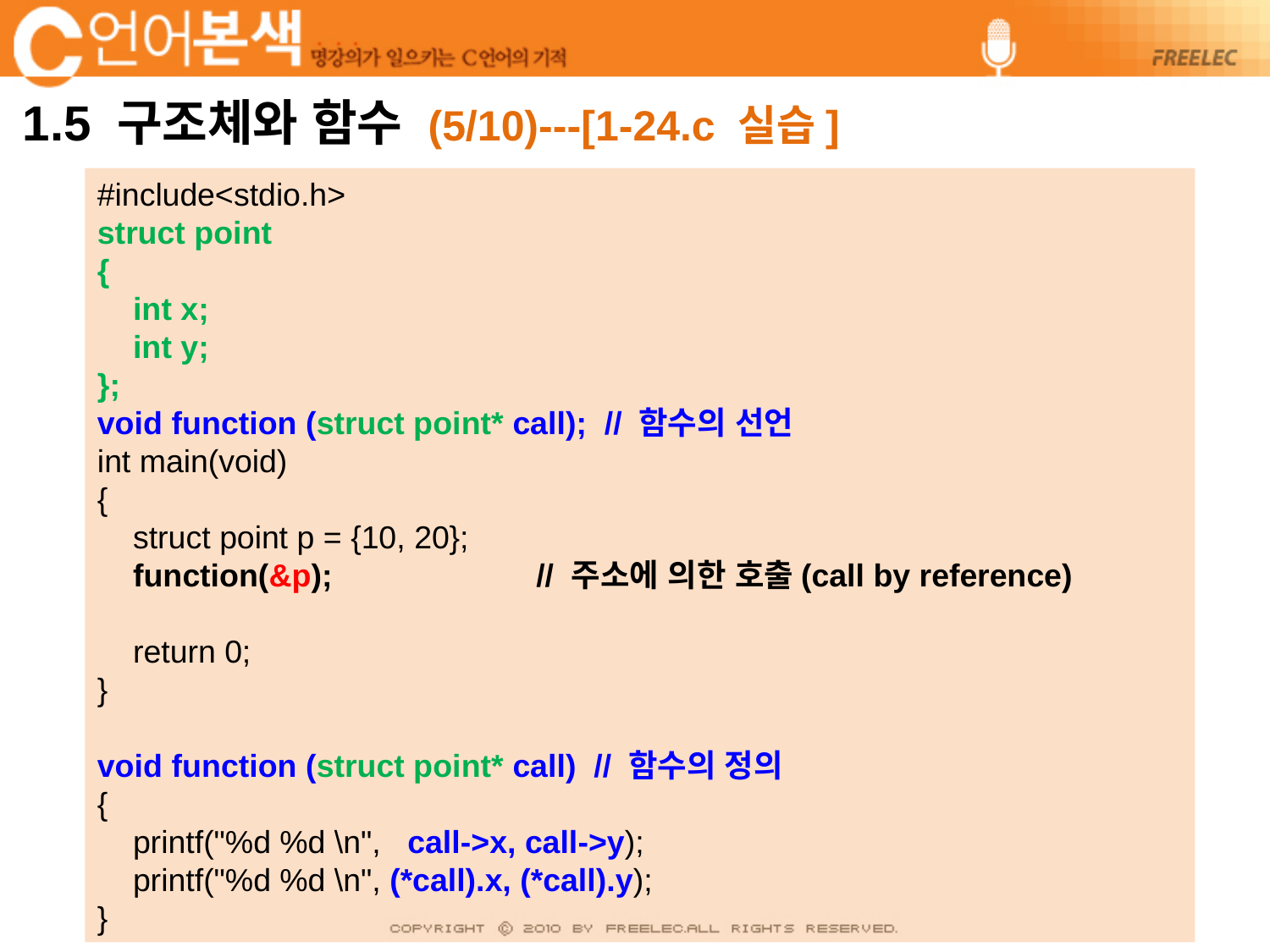

# 1.5 구조체와 함수 (5/10)---[1-24.c 실습]
#include<stdio.h>
struct point
{
    int x;
    int y;
};
void function (struct point* call);  // 함수의 선언
int main(void)
{
    struct point p = {10, 20};
    function(&p);                       // 주소에 의한 호출(call by reference)

    return 0;
}

void function (struct point* call)  // 함수의 정의
{
    printf("%d %d \n",   call->x, call->y);
    printf("%d %d \n", (*call).x, (*call).y);
}